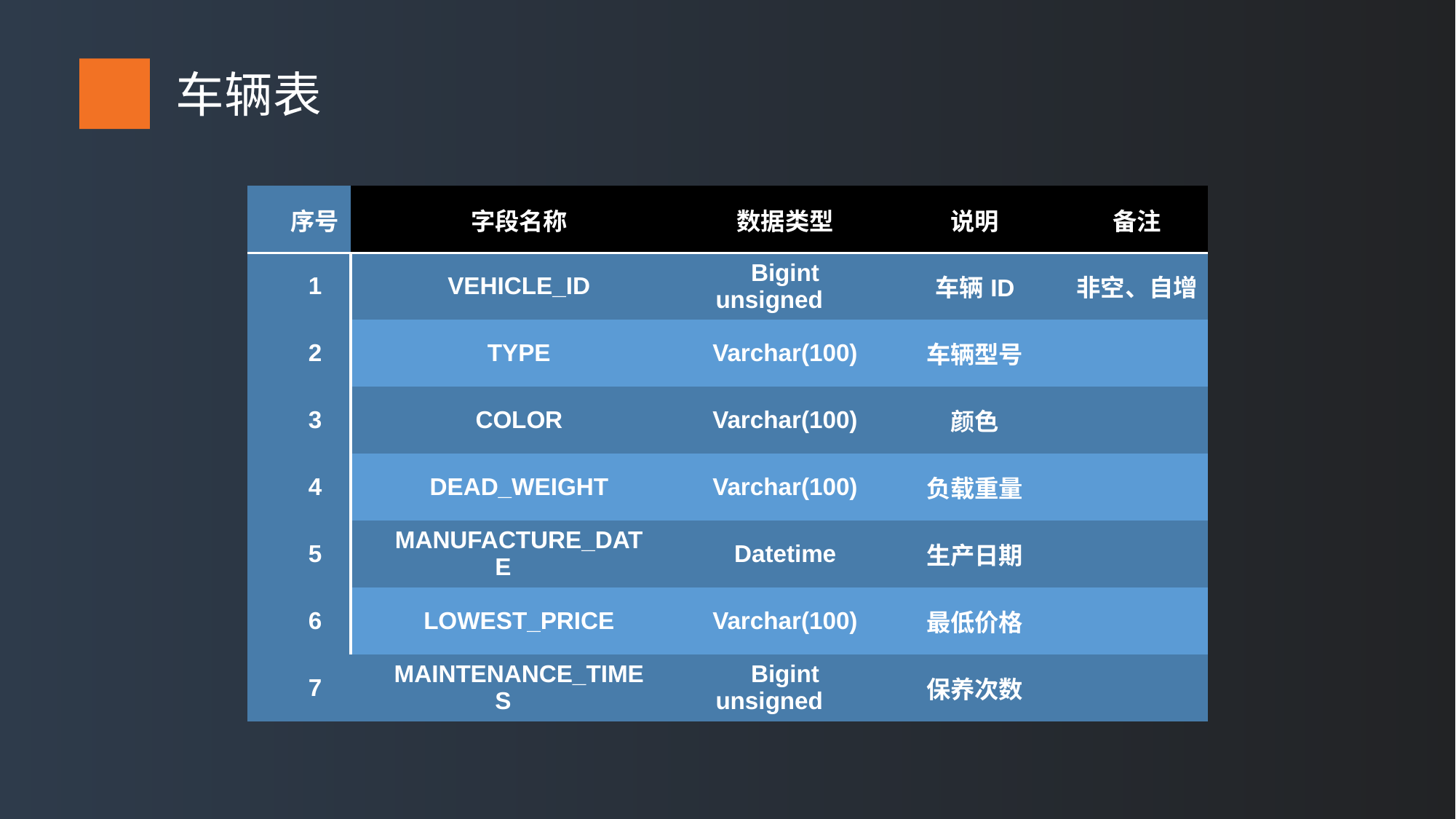

车辆表
| 序号 | 字段名称 | 数据类型 | 说明 | 备注 |
| --- | --- | --- | --- | --- |
| 1 | VEHICLE\_ID | Bigint unsigned | 车辆ID | 非空、自增 |
| 2 | TYPE | Varchar(100) | 车辆型号 |  |
| 3 | COLOR | Varchar(100) | 颜色 |  |
| 4 | DEAD\_WEIGHT | Varchar(100) | 负载重量 |  |
| 5 | MANUFACTURE\_DATE | Datetime | 生产日期 |  |
| 6 | LOWEST\_PRICE | Varchar(100) | 最低价格 |  |
| 7 | MAINTENANCE\_TIMES | Bigint unsigned | 保养次数 |  |